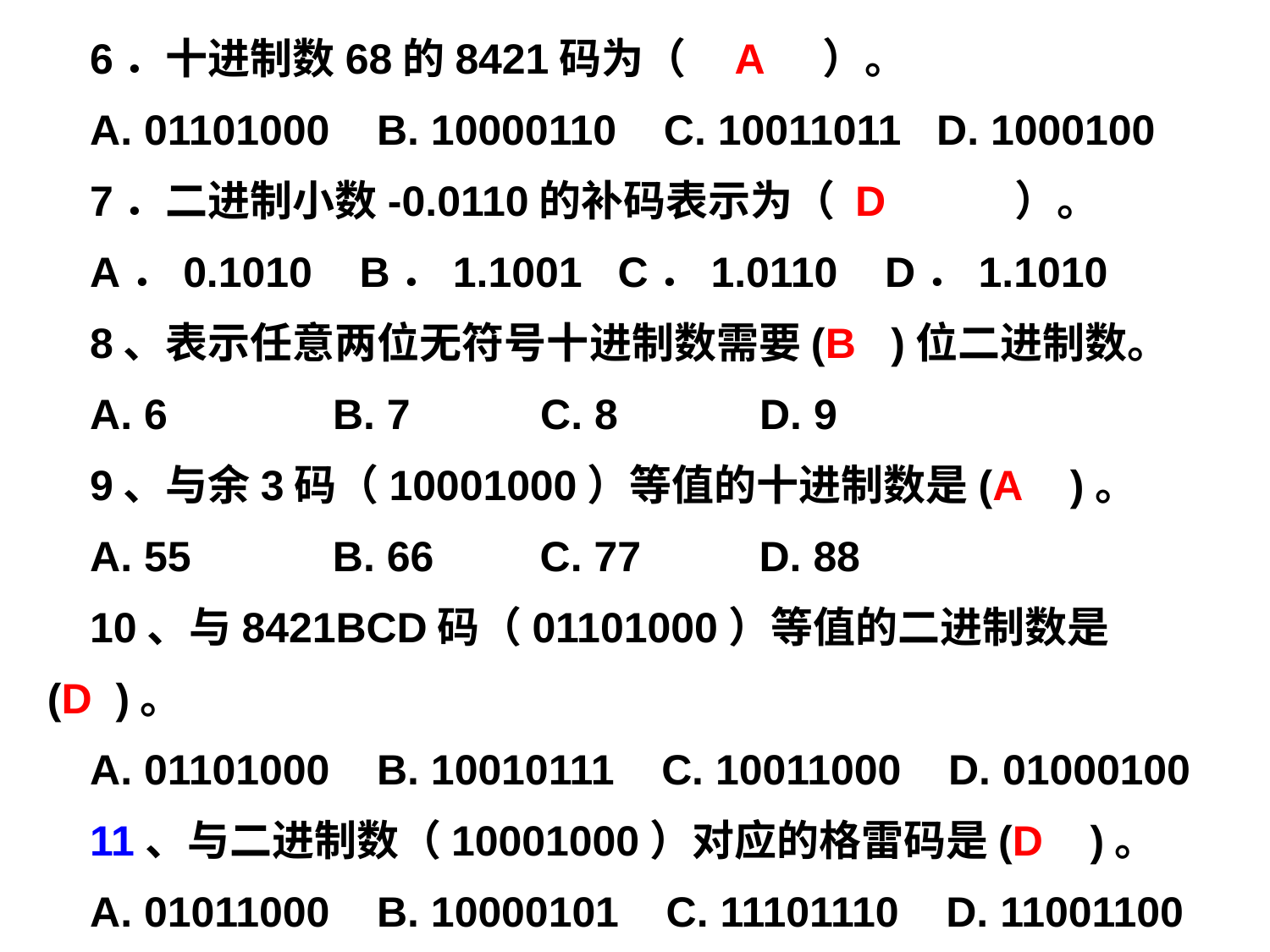

6．十进制数68的8421码为（    A    ）。
A. 01101000    B. 10000110    C. 10011011   D. 1000100
7．二进制小数-0.0110的补码表示为（ D          ）。
A．0.1010    B．1.1001   C．1.0110    D．1.1010
8、表示任意两位无符号十进制数需要(B   )位二进制数。
A. 6              B. 7           C. 8            D. 9
9、与余3码（10001000）等值的十进制数是(A    )。
A. 55            B. 66         C. 77          D. 88
10、与8421BCD码（01101000）等值的二进制数是(D  )。
A. 01101000    B. 10010111    C. 10011000    D. 01000100
11、与二进制数（10001000）对应的格雷码是(D    )。
A. 01011000    B. 10000101    C. 11101110    D. 11001100